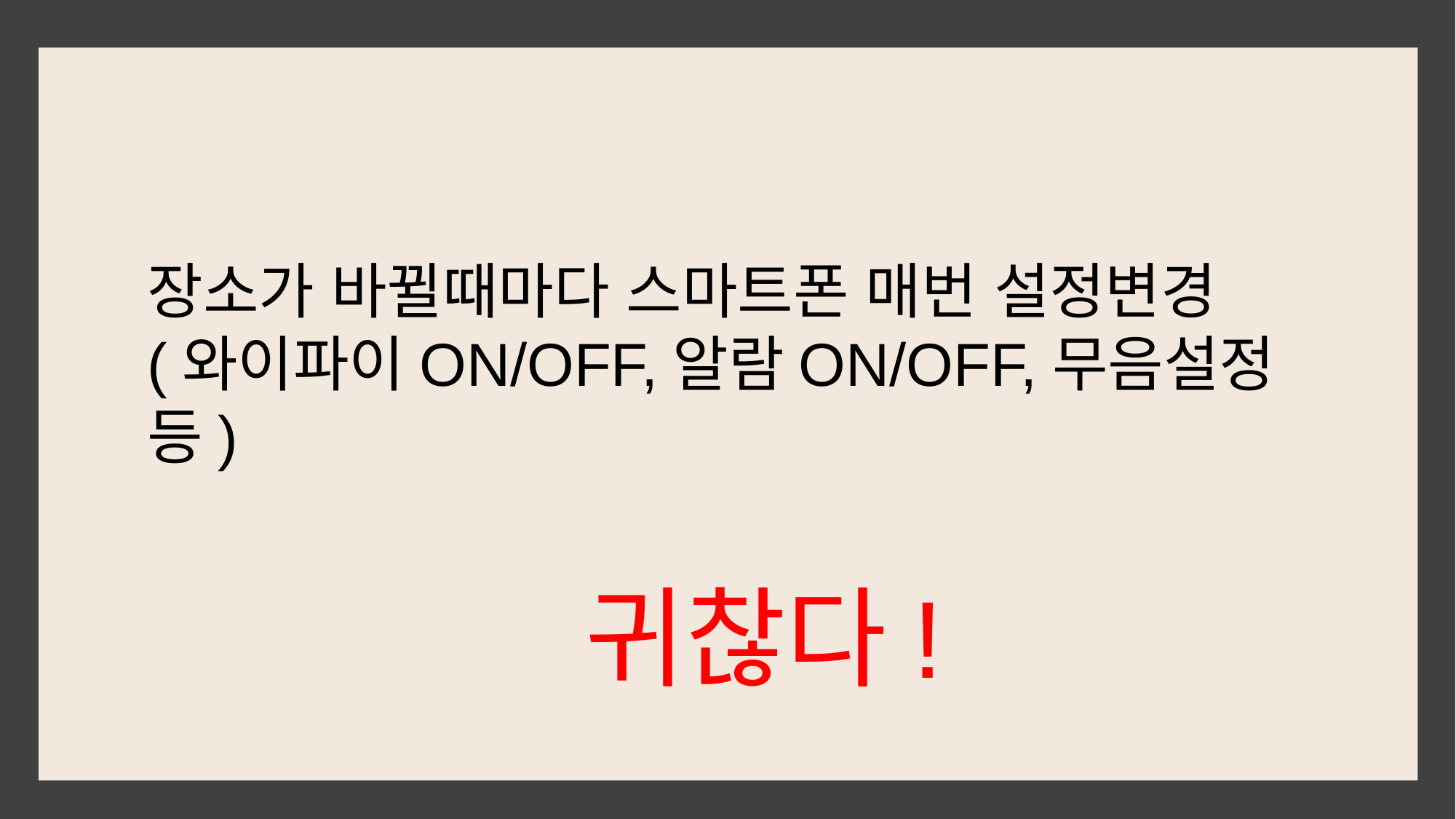

장소가 바뀔때마다 스마트폰 매번 설정변경
(와이파이ON/OFF,알람ON/OFF,무음설정 등)

귀찮다!